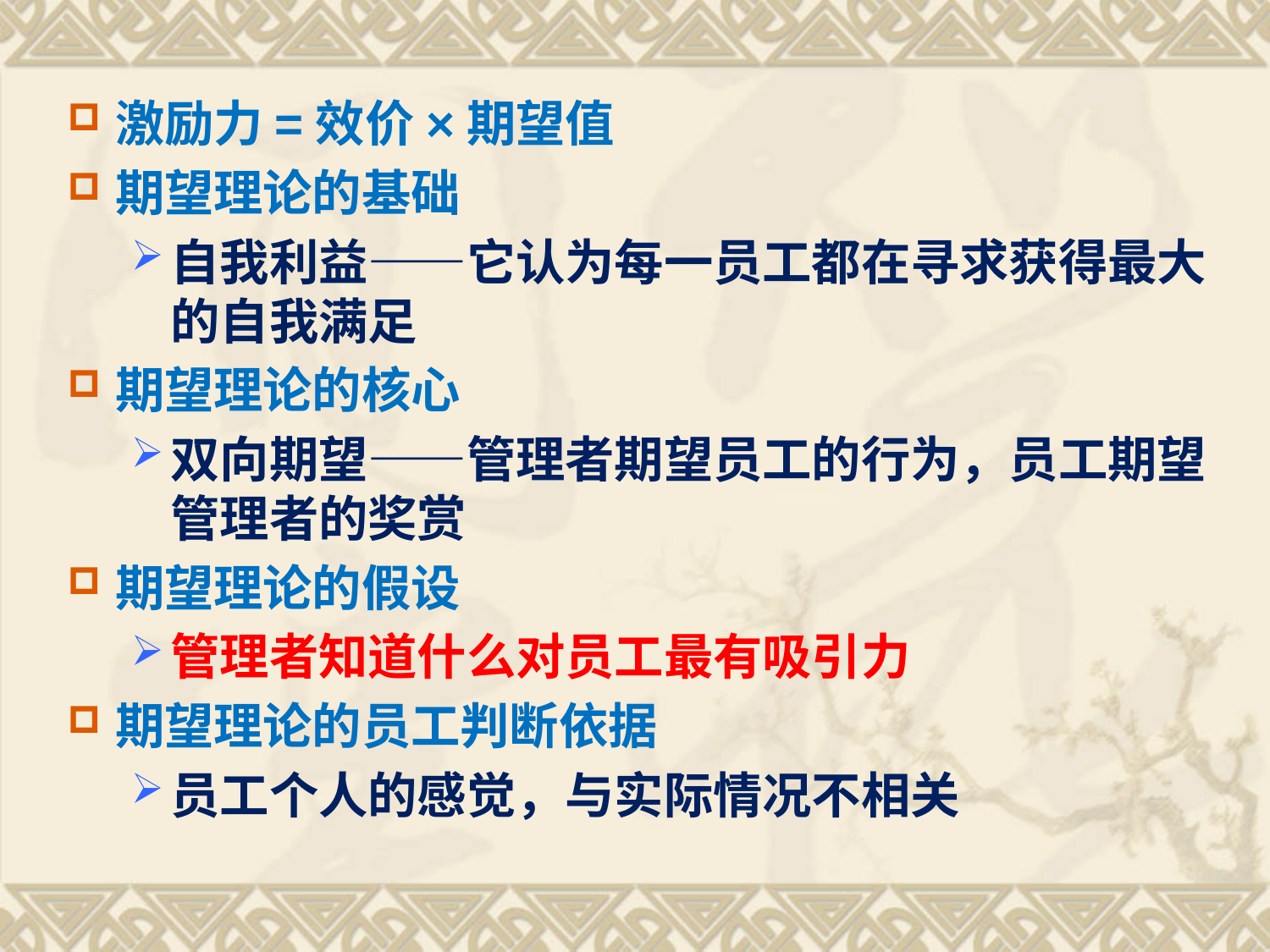

激励力=效价×期望值
期望理论的基础
自我利益——它认为每一员工都在寻求获得最大的自我满足
期望理论的核心
双向期望——管理者期望员工的行为，员工期望管理者的奖赏
期望理论的假设
管理者知道什么对员工最有吸引力
期望理论的员工判断依据
员工个人的感觉，与实际情况不相关